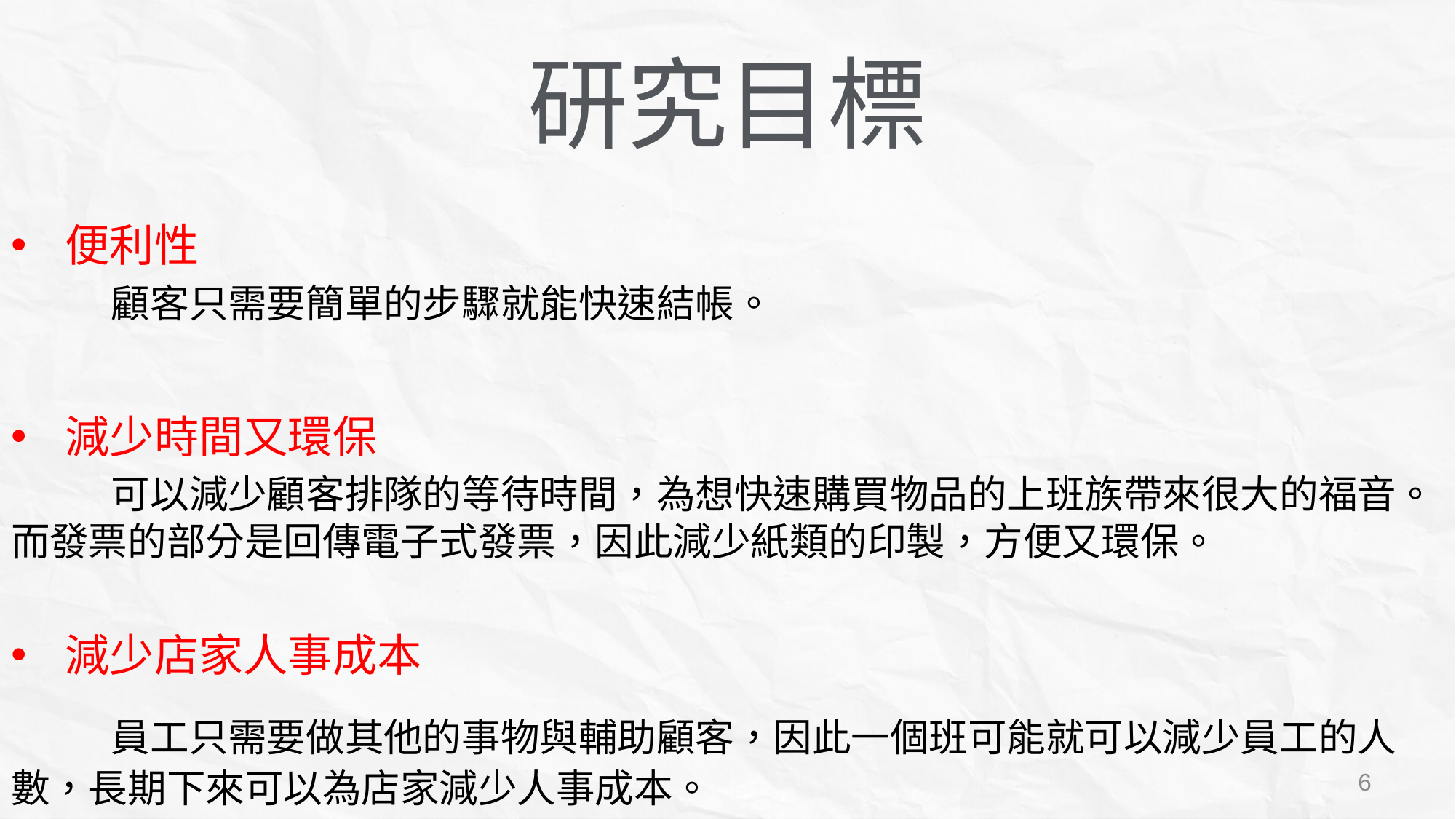

# 研究目標

便利性
	顧客只需要簡單的步驟就能快速結帳。

減少時間又環保
	可以減少顧客排隊的等待時間，為想快速購買物品的上班族帶來很大的福音。而發票的部分是回傳電子式發票，因此減少紙類的印製，方便又環保。

減少店家人事成本
	員工只需要做其他的事物與輔助顧客，因此一個班可能就可以減少員工的人數，長期下來可以為店家減少人事成本。

6